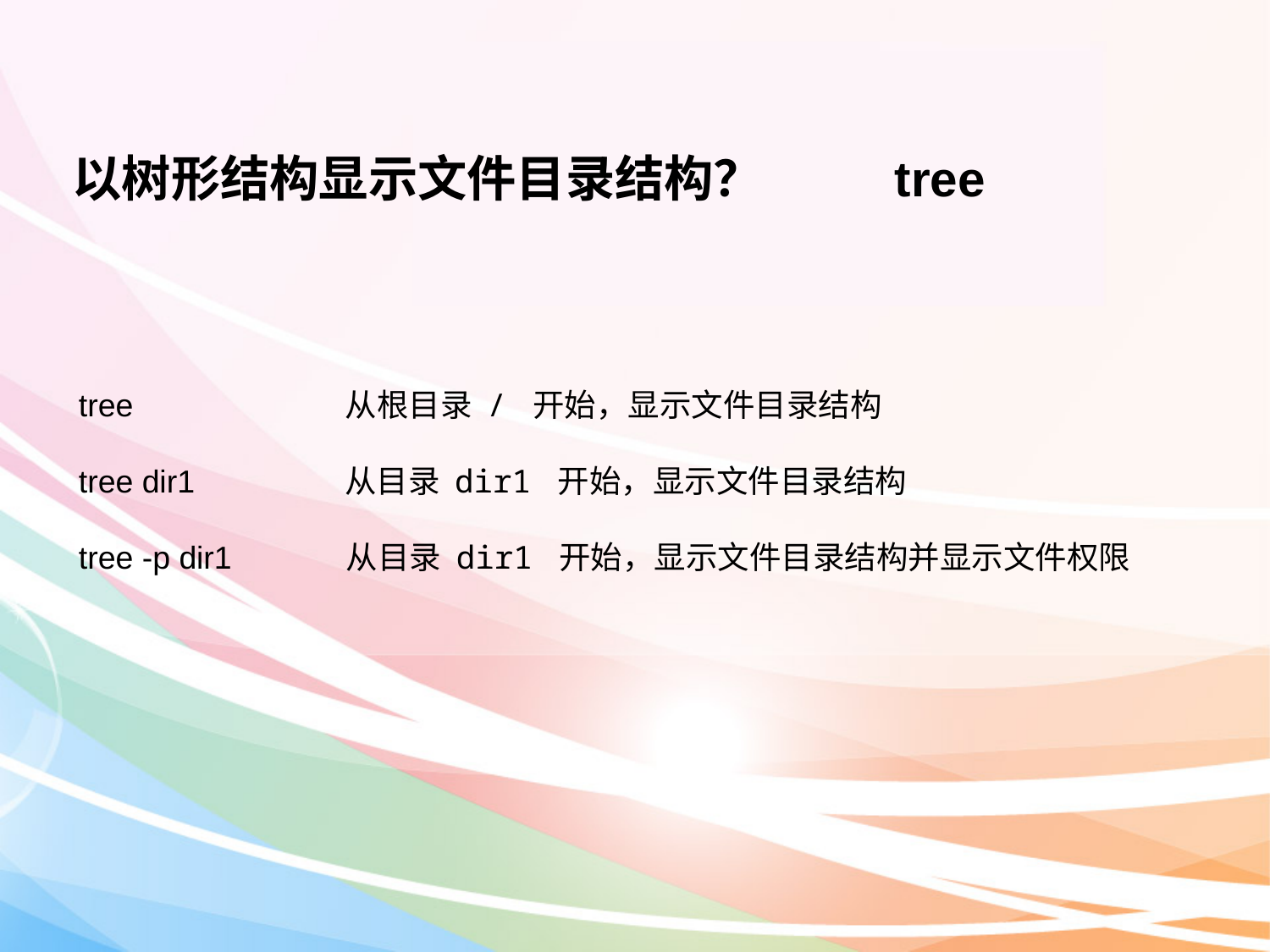

以树形结构显示文件目录结构？
tree
tree                       从根目录 / 开始，显示文件目录结构

tree dir1                从目录 dir1 开始，显示文件目录结构

tree -p dir1            从目录 dir1 开始，显示文件目录结构并显示文件权限